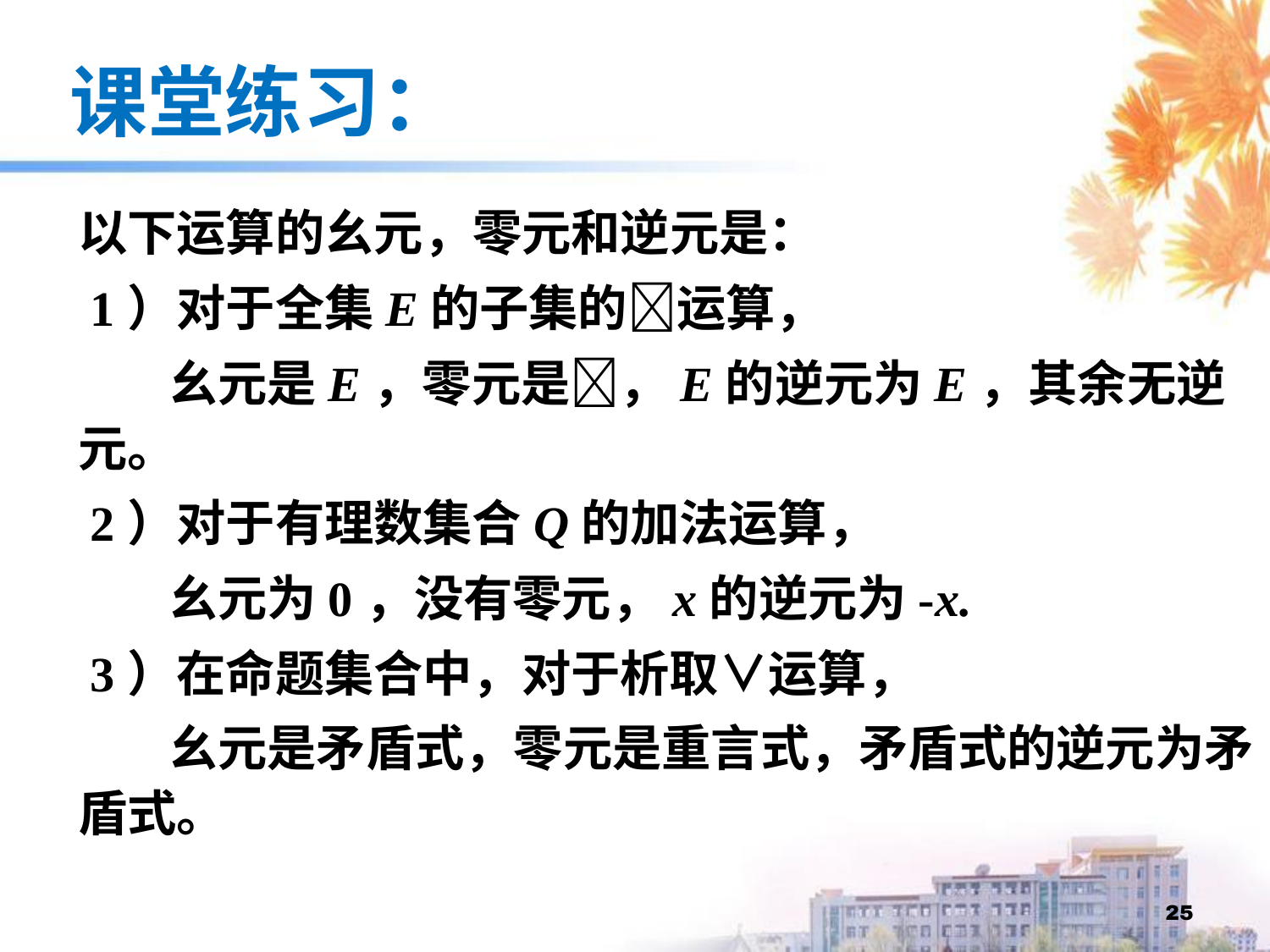

课堂练习：
以下运算的幺元，零元和逆元是：
 1）对于全集E的子集的∩运算，
       幺元是E，零元是∅，E的逆元为E，其余无逆元。
 2）对于有理数集合Q的加法运算，
       幺元为0，没有零元，x的逆元为-x.
 3）在命题集合中，对于析取∨运算，
       幺元是矛盾式，零元是重言式，矛盾式的逆元为矛盾式。

25